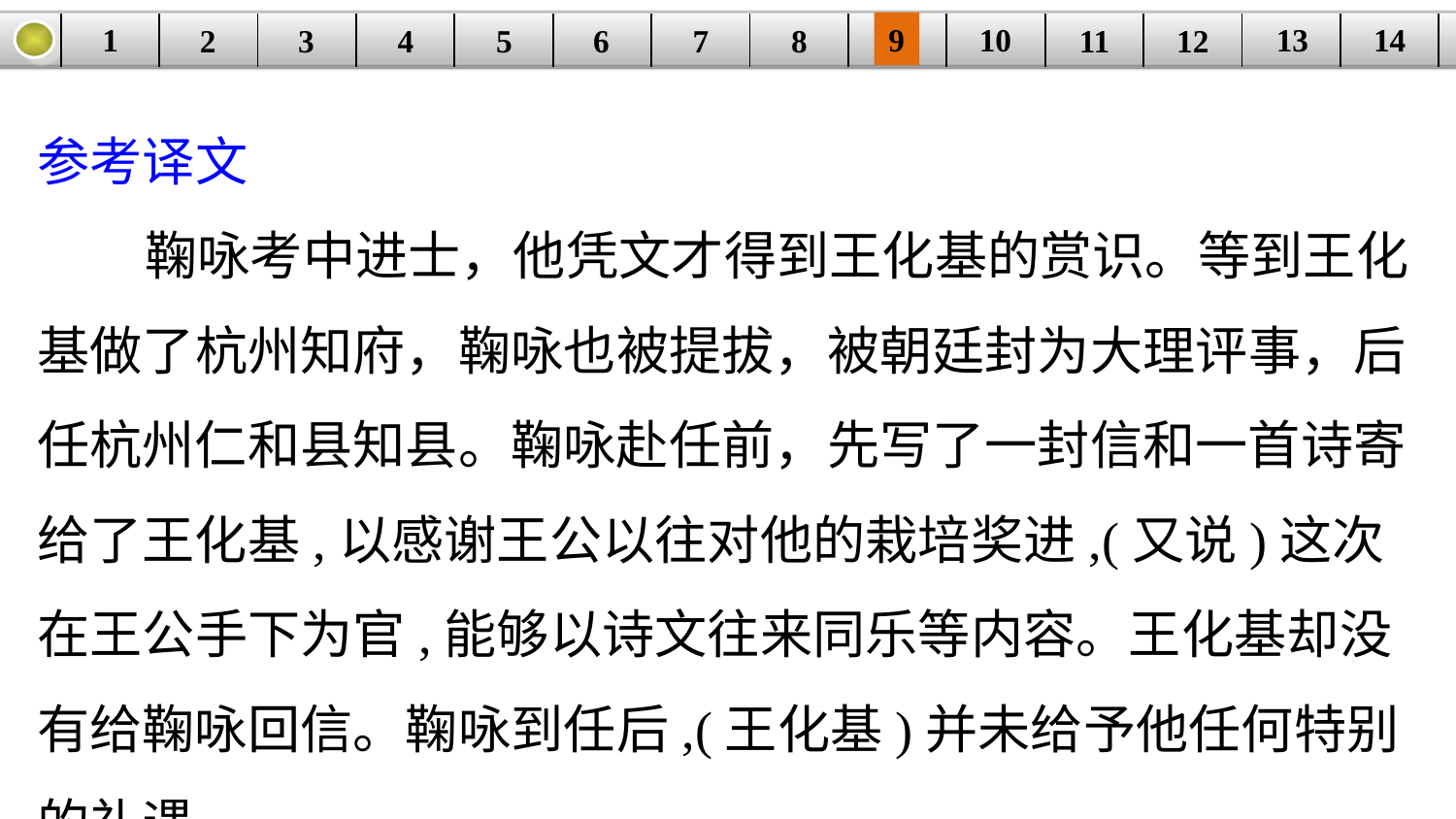

14
9
10
1
13
3
4
5
6
8
11
2
12
|  |  |  |  |  |  |  |  |  |  |  |  |  |  |
| --- | --- | --- | --- | --- | --- | --- | --- | --- | --- | --- | --- | --- | --- |
7

参考译文
        鞠咏考中进士，他凭文才得到王化基的赏识。等到王化基做了杭州知府，鞠咏也被提拔，被朝廷封为大理评事，后任杭州仁和县知县。鞠咏赴任前，先写了一封信和一首诗寄给了王化基,以感谢王公以往对他的栽培奖进,(又说)这次在王公手下为官,能够以诗文往来同乐等内容。王化基却没有给鞠咏回信。鞠咏到任后,(王化基)并未给予他任何特别的礼遇，